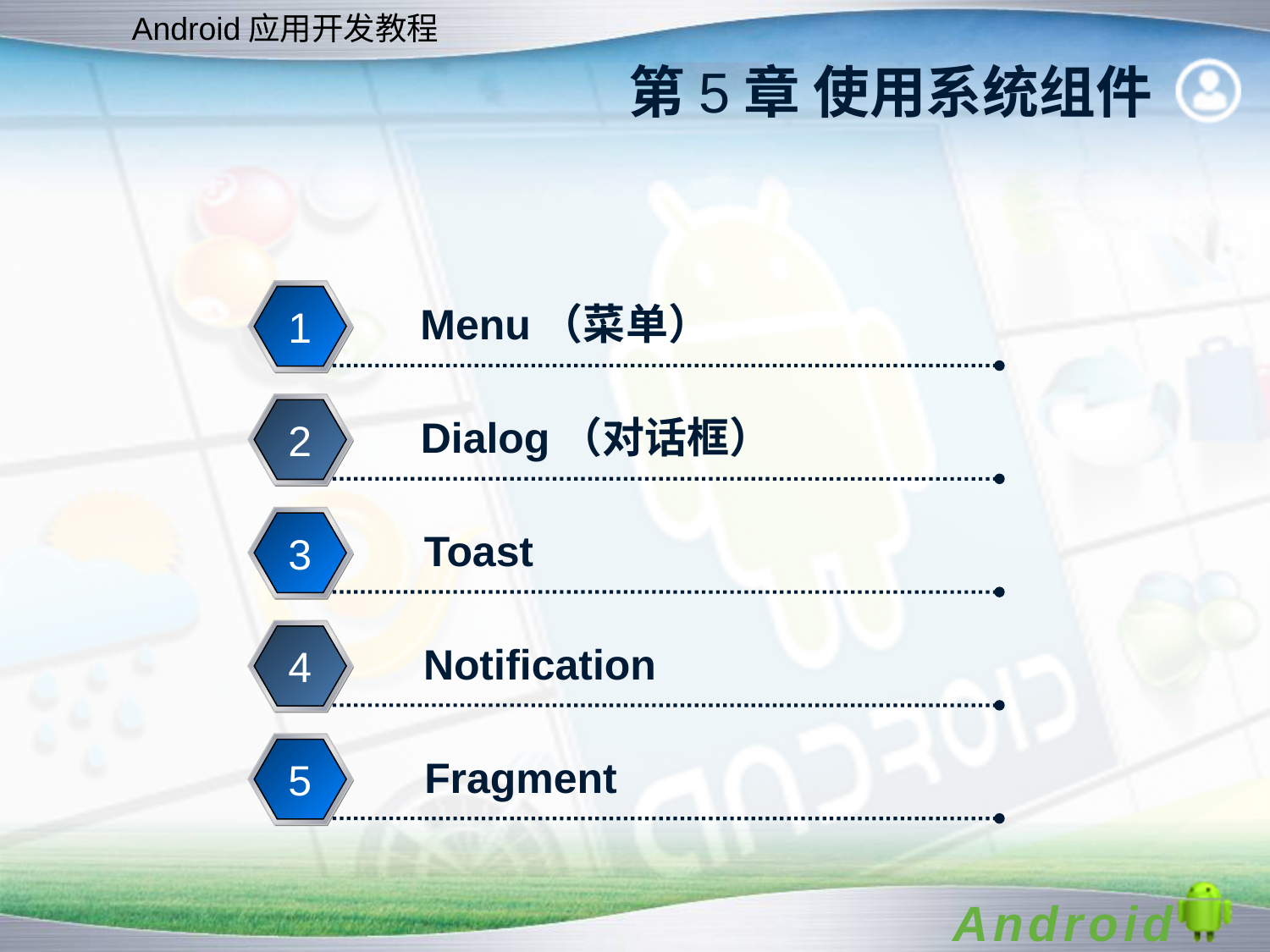

# 第5章 使用系统组件

Menu（菜单）
1

Dialog（对话框）
2

Toast
3

Notification
4

Fragment
5